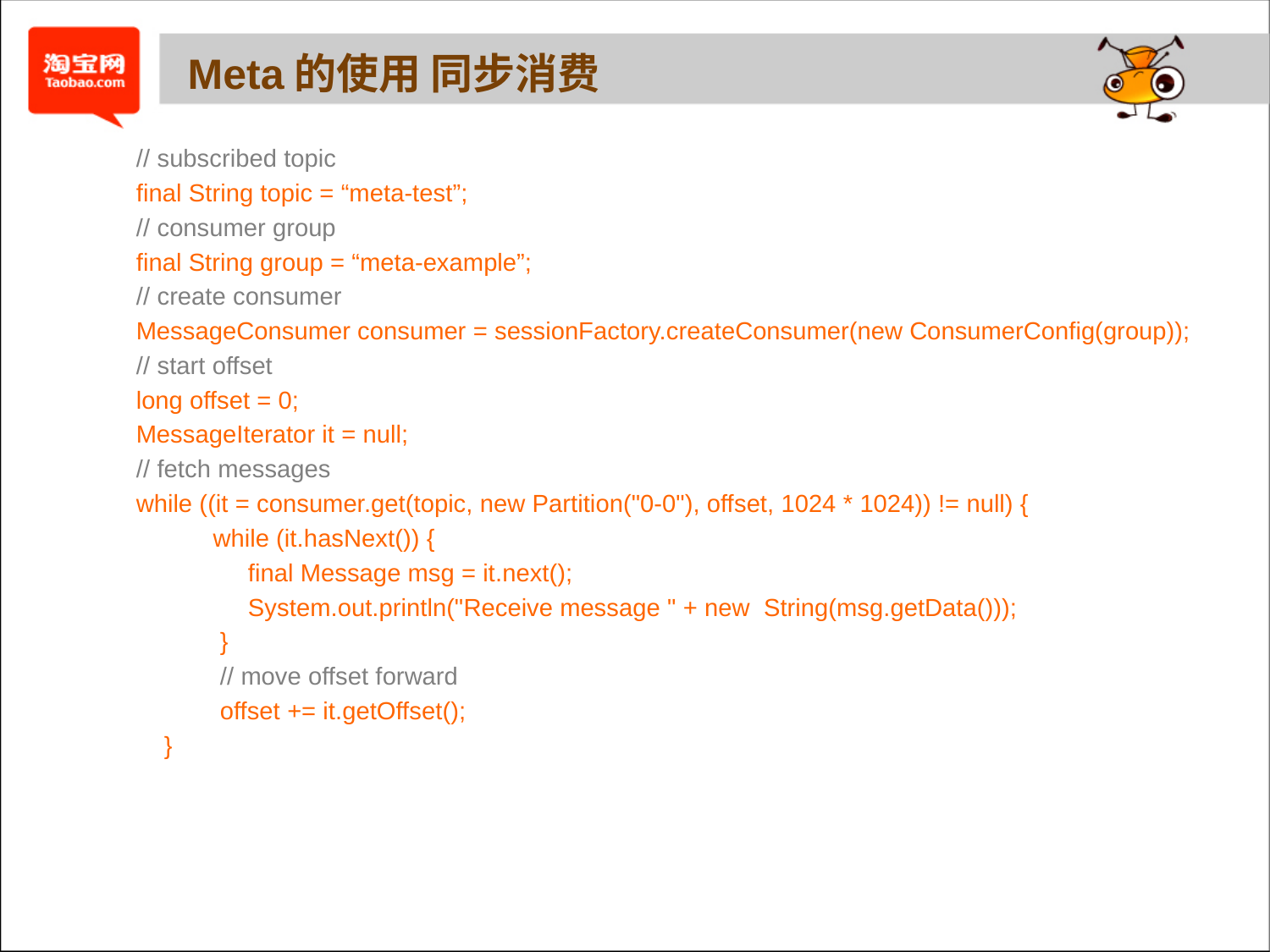

# Meta的使用 同步消费
// subscribed topic
final String topic = “meta-test”;
// consumer group
final String group = “meta-example”;
// create consumer
MessageConsumer consumer = sessionFactory.createConsumer(new ConsumerConfig(group));
// start offset
long offset = 0;
MessageIterator it = null;
// fetch messages
while ((it = consumer.get(topic, new Partition("0-0"), offset, 1024 * 1024)) != null) {
           while (it.hasNext()) {
                final Message msg = it.next();
                System.out.println("Receive message " + new  String(msg.getData()));
            }
            // move offset forward
            offset += it.getOffset();
    }